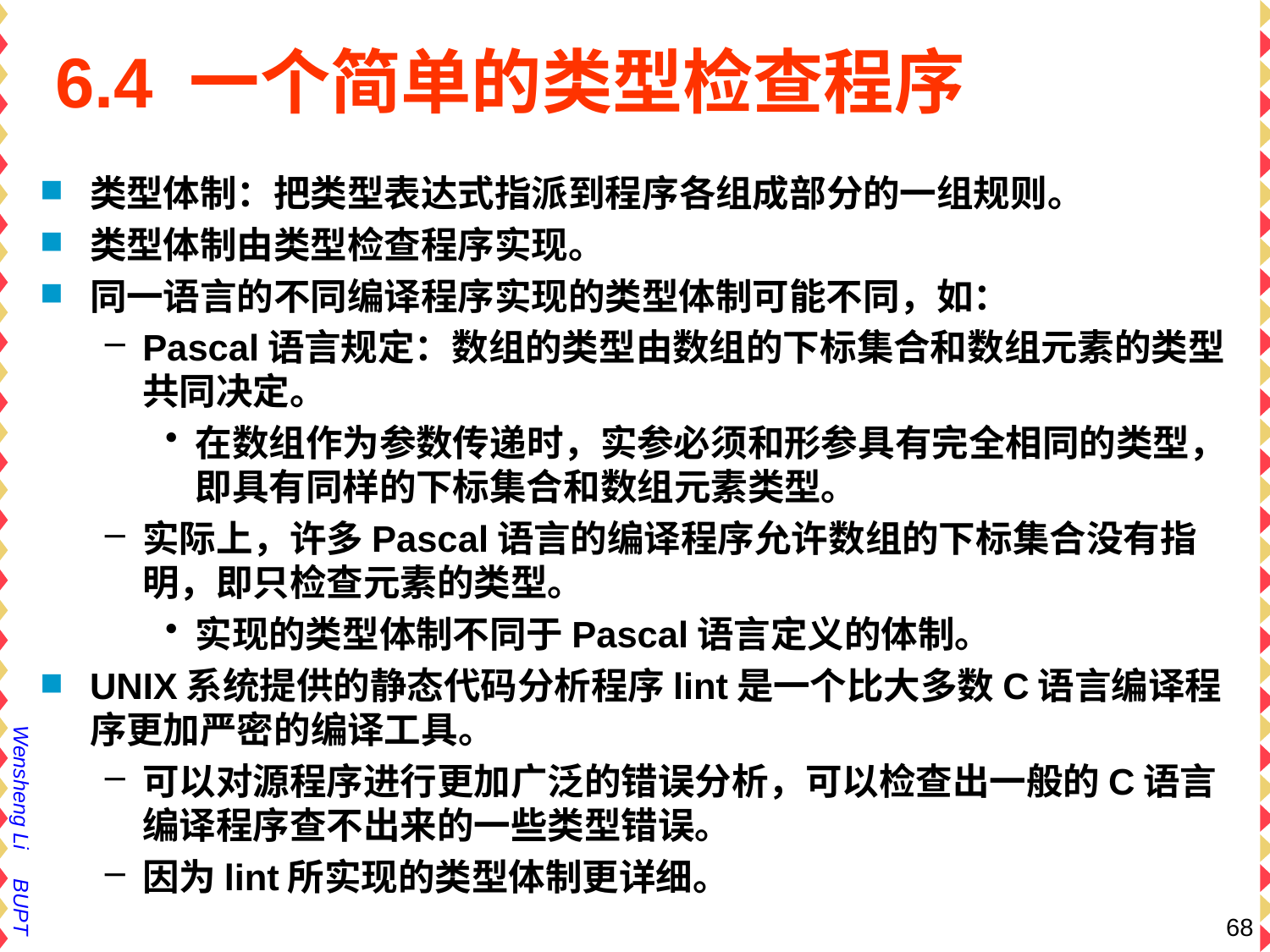

# 6.4 一个简单的类型检查程序
类型体制：把类型表达式指派到程序各组成部分的一组规则。
类型体制由类型检查程序实现。
同一语言的不同编译程序实现的类型体制可能不同，如：
Pascal语言规定：数组的类型由数组的下标集合和数组元素的类型共同决定。
在数组作为参数传递时，实参必须和形参具有完全相同的类型，即具有同样的下标集合和数组元素类型。
实际上，许多Pascal语言的编译程序允许数组的下标集合没有指明，即只检查元素的类型。
实现的类型体制不同于Pascal语言定义的体制。
UNIX系统提供的静态代码分析程序lint是一个比大多数C语言编译程序更加严密的编译工具。
可以对源程序进行更加广泛的错误分析，可以检查出一般的C语言编译程序查不出来的一些类型错误。
因为lint所实现的类型体制更详细。
68